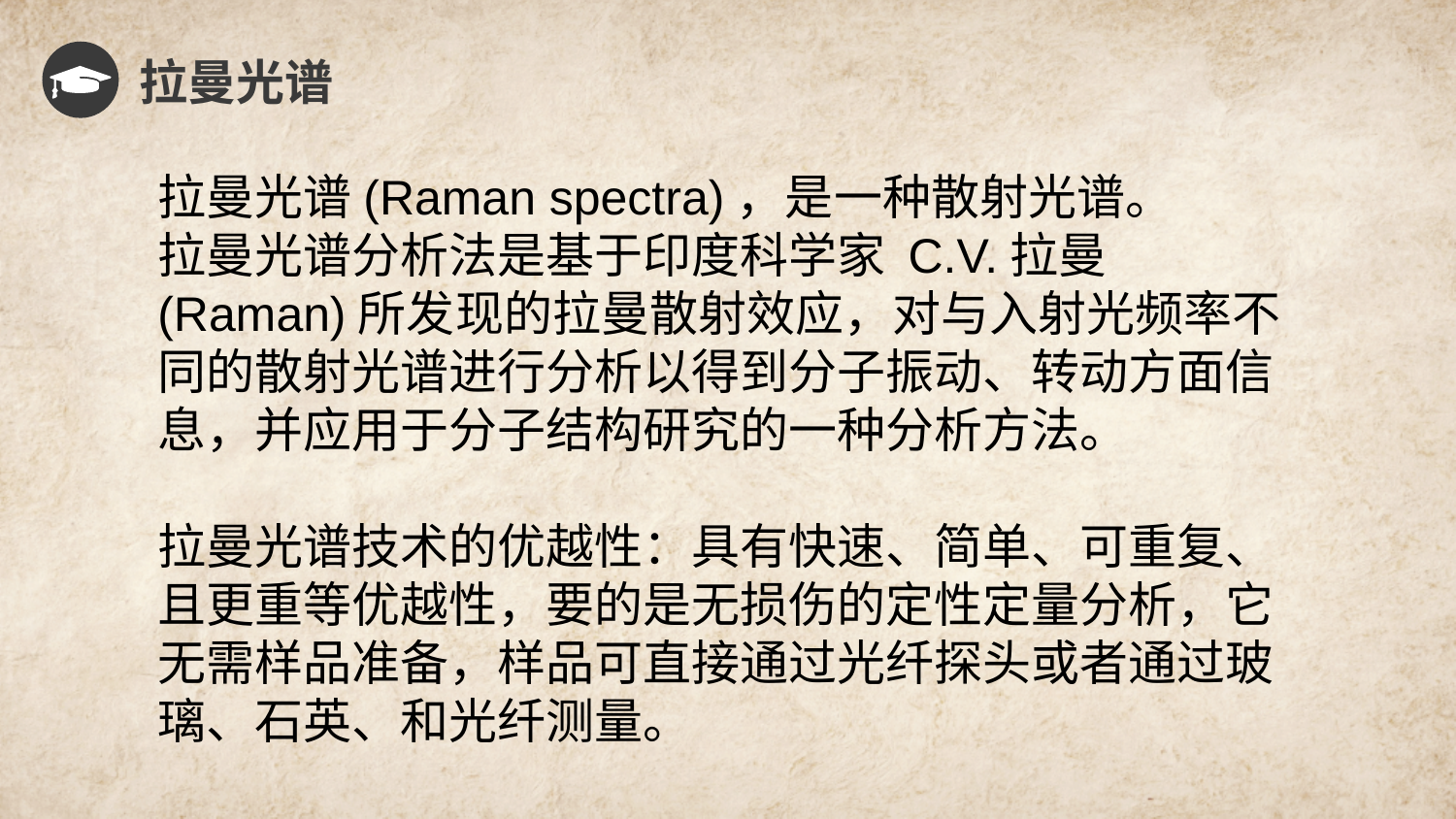

拉曼光谱
拉曼光谱(Raman spectra)，是一种散射光谱。
拉曼光谱分析法是基于印度科学家 C.V.拉曼(Raman)所发现的拉曼散射效应，对与入射光频率不同的散射光谱进行分析以得到分子振动、转动方面信息，并应用于分子结构研究的一种分析方法。

拉曼光谱技术的优越性：具有快速、简单、可重复、且更重等优越性，要的是无损伤的定性定量分析，它无需样品准备，样品可直接通过光纤探头或者通过玻璃、石英、和光纤测量。